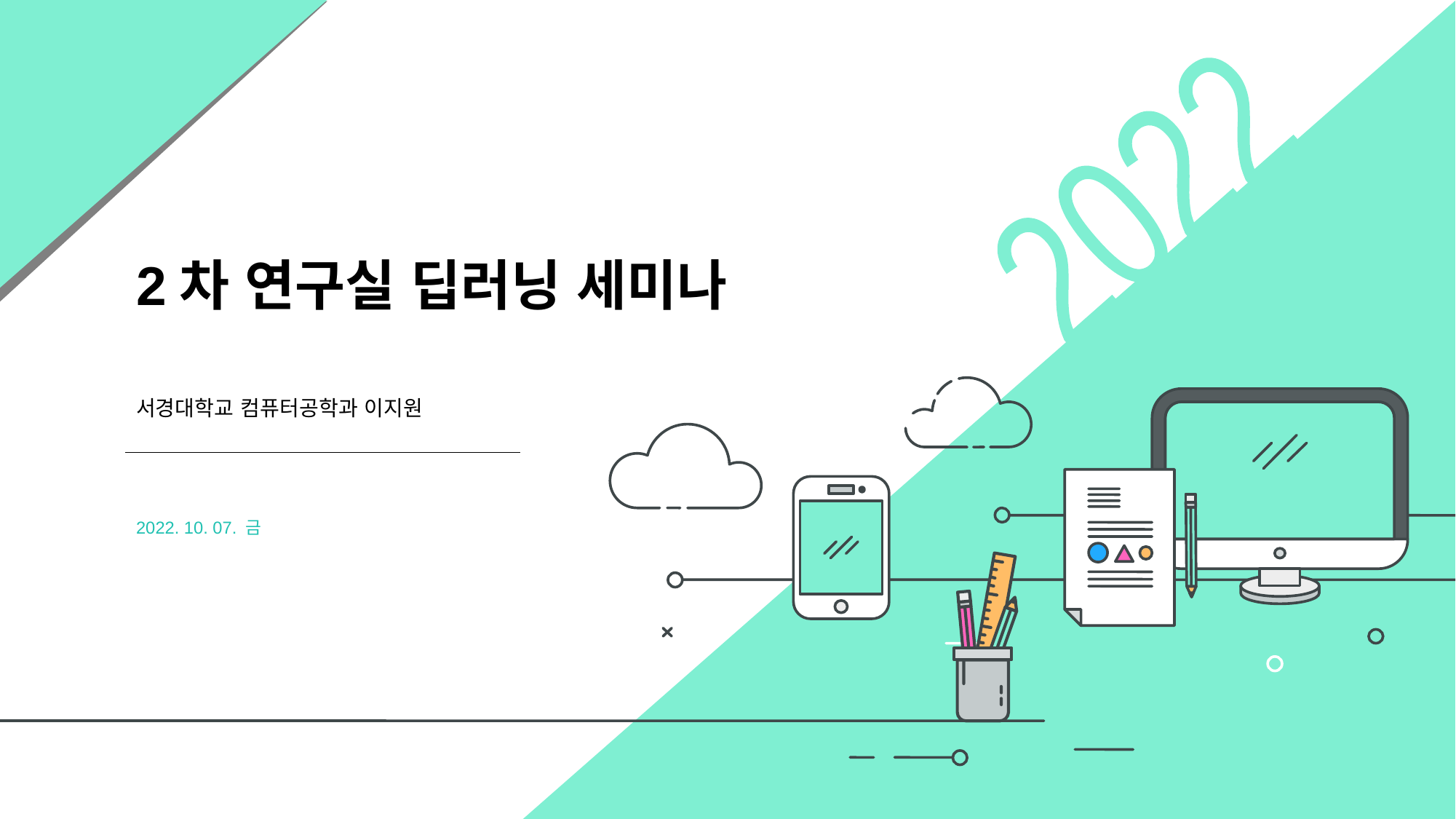

2022
# 2차 연구실 딥러닝 세미나
서경대학교 컴퓨터공학과 이지원
2022. 10. 07. 금